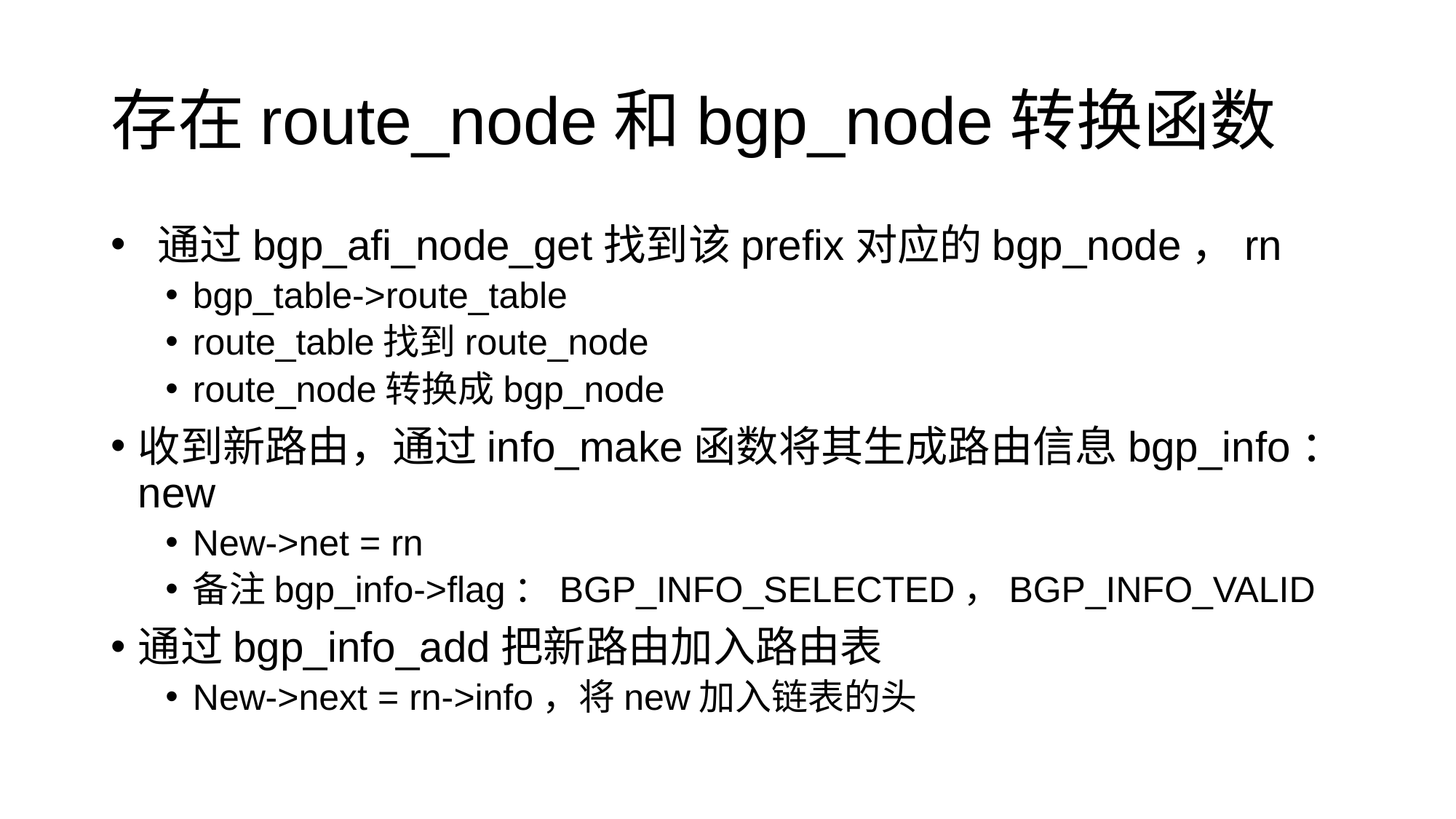

# 存在route_node和bgp_node转换函数
 通过bgp_afi_node_get找到该prefix对应的bgp_node，rn
bgp_table->route_table
route_table找到route_node
route_node转换成bgp_node
收到新路由，通过info_make函数将其生成路由信息bgp_info：new
New->net = rn
备注bgp_info->flag：BGP_INFO_SELECTED，BGP_INFO_VALID
通过bgp_info_add把新路由加入路由表
New->next = rn->info，将new加入链表的头